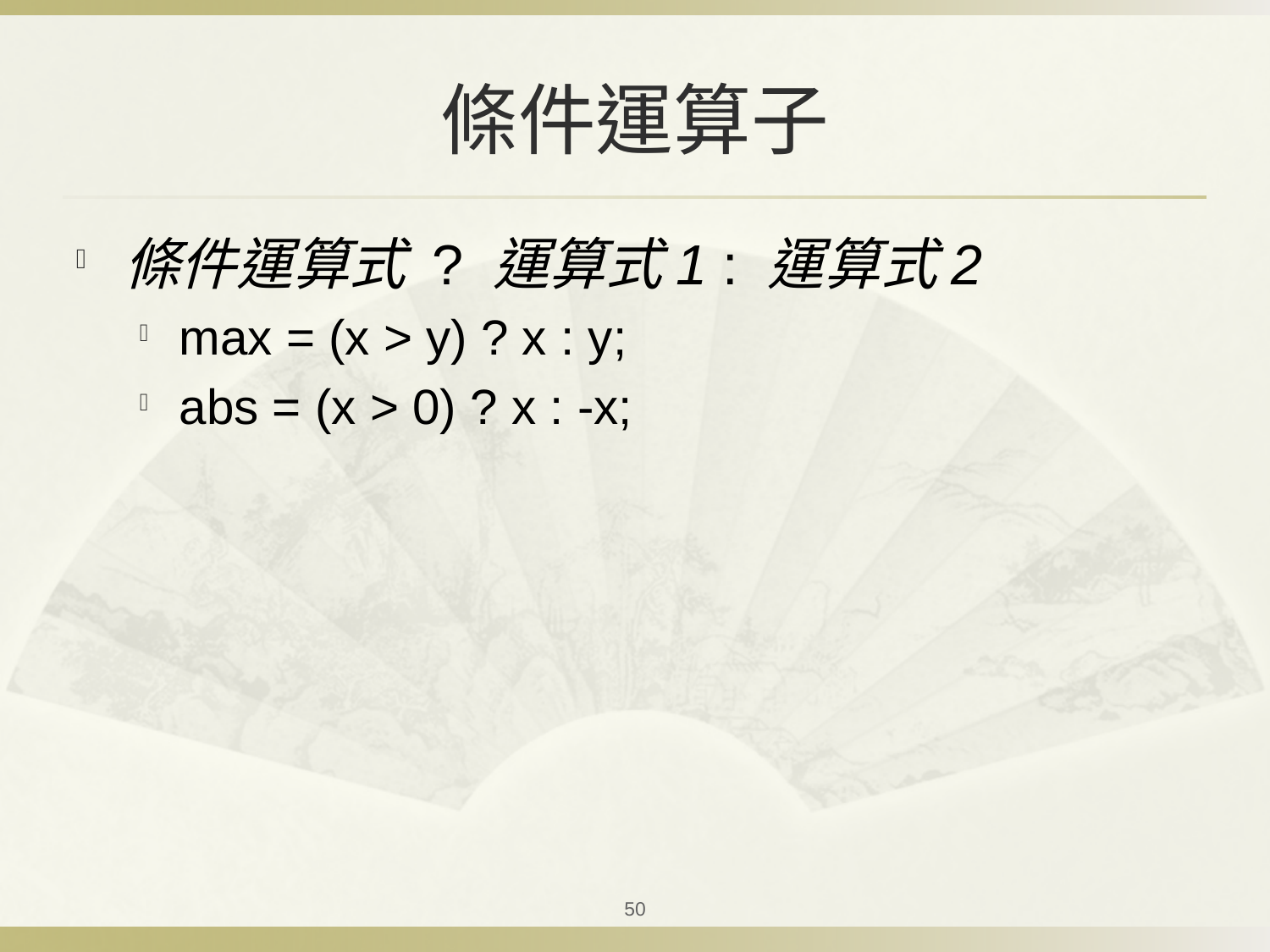

# 條件運算子
條件運算式 ? 運算式1 : 運算式2
max = (x > y) ? x : y;
abs = (x > 0) ? x : -x;

50